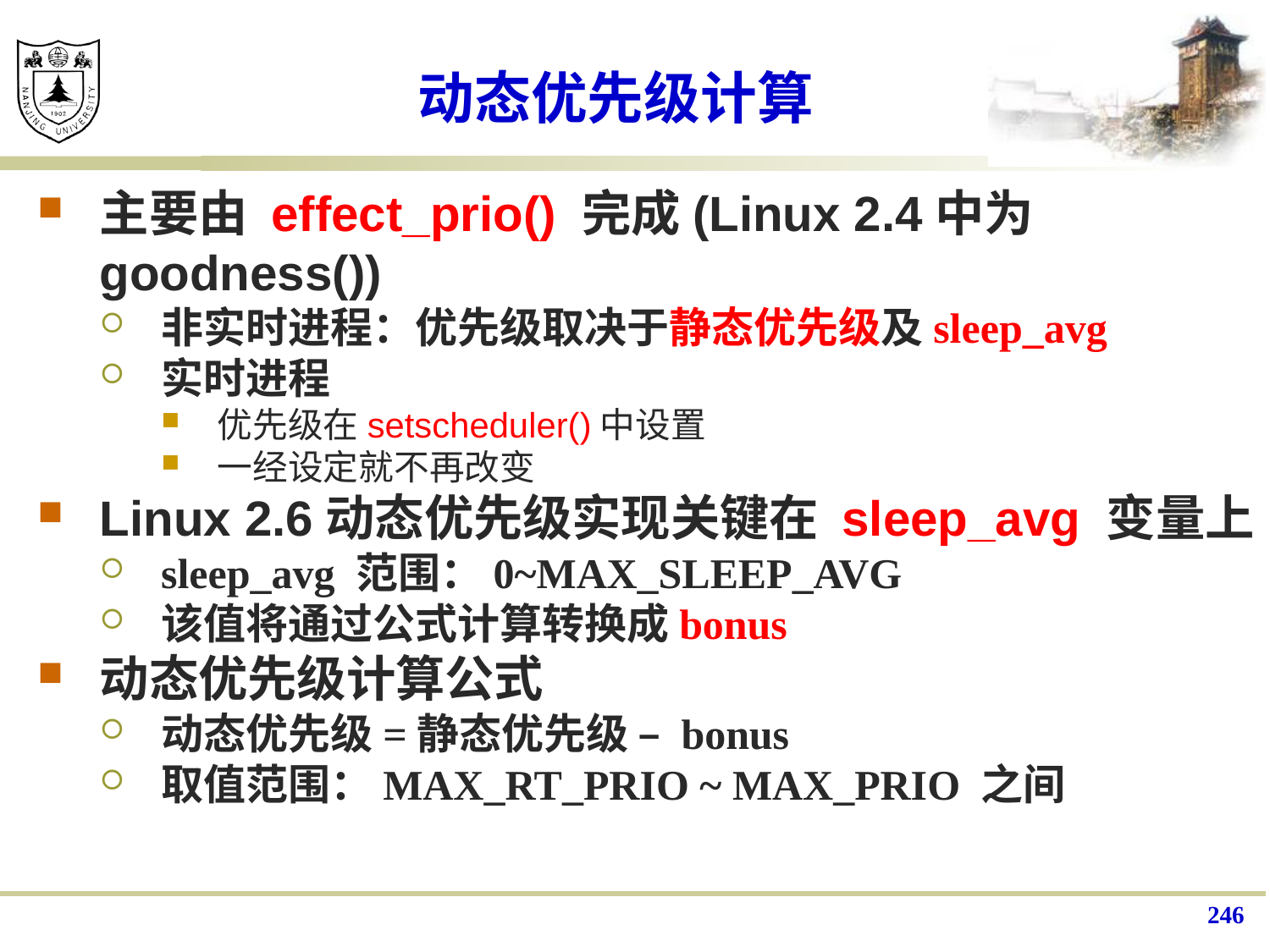

# 动态优先级计算
主要由 effect_prio() 完成(Linux 2.4中为goodness())
非实时进程：优先级取决于静态优先级及sleep_avg
实时进程
优先级在setscheduler()中设置
一经设定就不再改变
Linux 2.6动态优先级实现关键在 sleep_avg 变量上
sleep_avg 范围：0~MAX_SLEEP_AVG
该值将通过公式计算转换成bonus
动态优先级计算公式
动态优先级=静态优先级 – bonus
取值范围：MAX_RT_PRIO ~ MAX_PRIO 之间
246